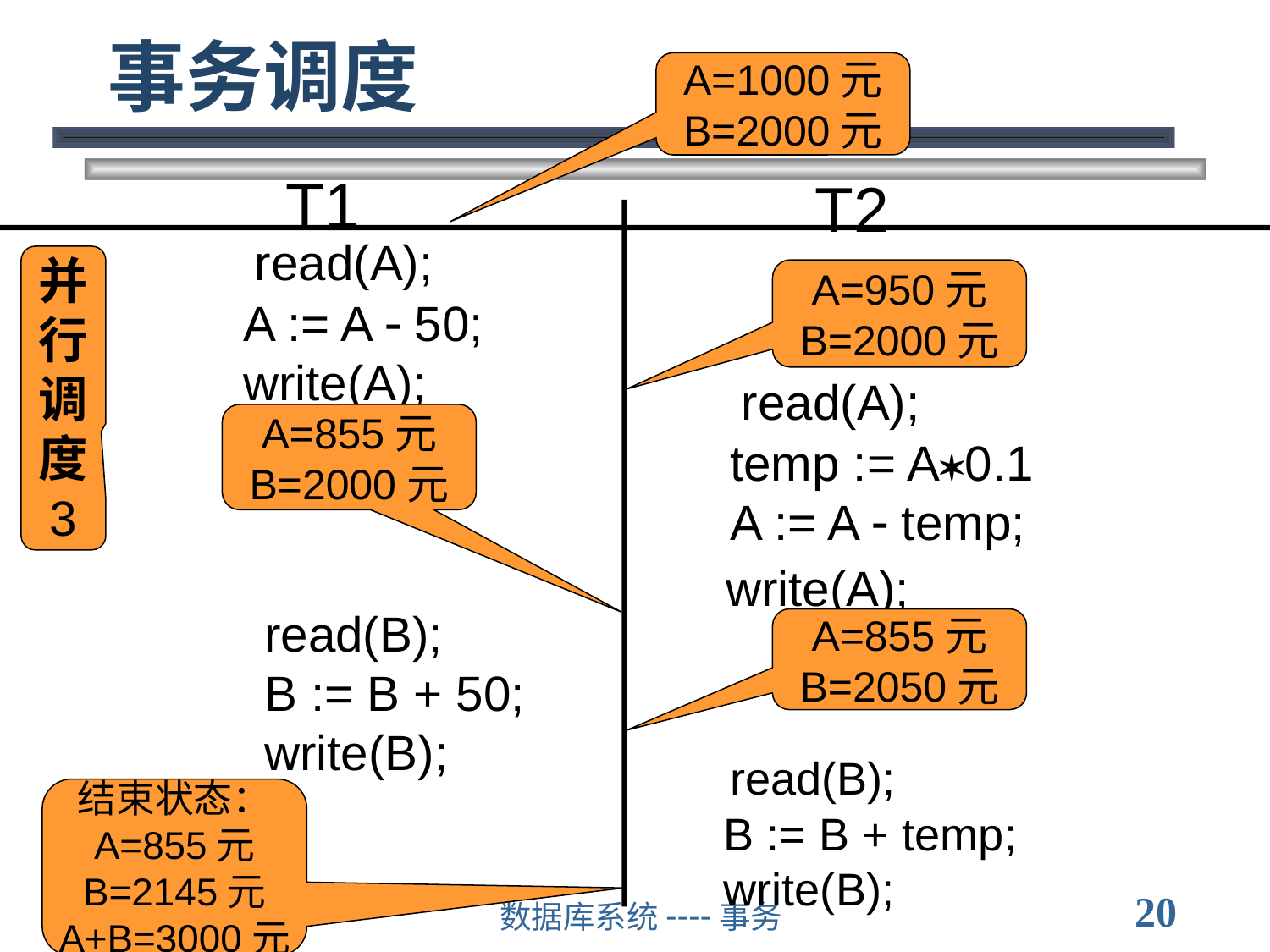

# 事务调度
A=1000元
B=2000元
T1
T2

      read(A);
      A := A − 50;
      write(A);
并
行
调
度
3
A=950元
B=2000元
      read(A);
      temp := A∗0.1
      A := A − temp;
     write(A);
A=855元
B=2000元
      read(B);
      B := B + 50;
      write(B);
A=855元
B=2050元
      read(B);
      B := B + temp;
      write(B);
结束状态：
A=855元
B=2145元
A+B=3000元

20
数据库系统----事务